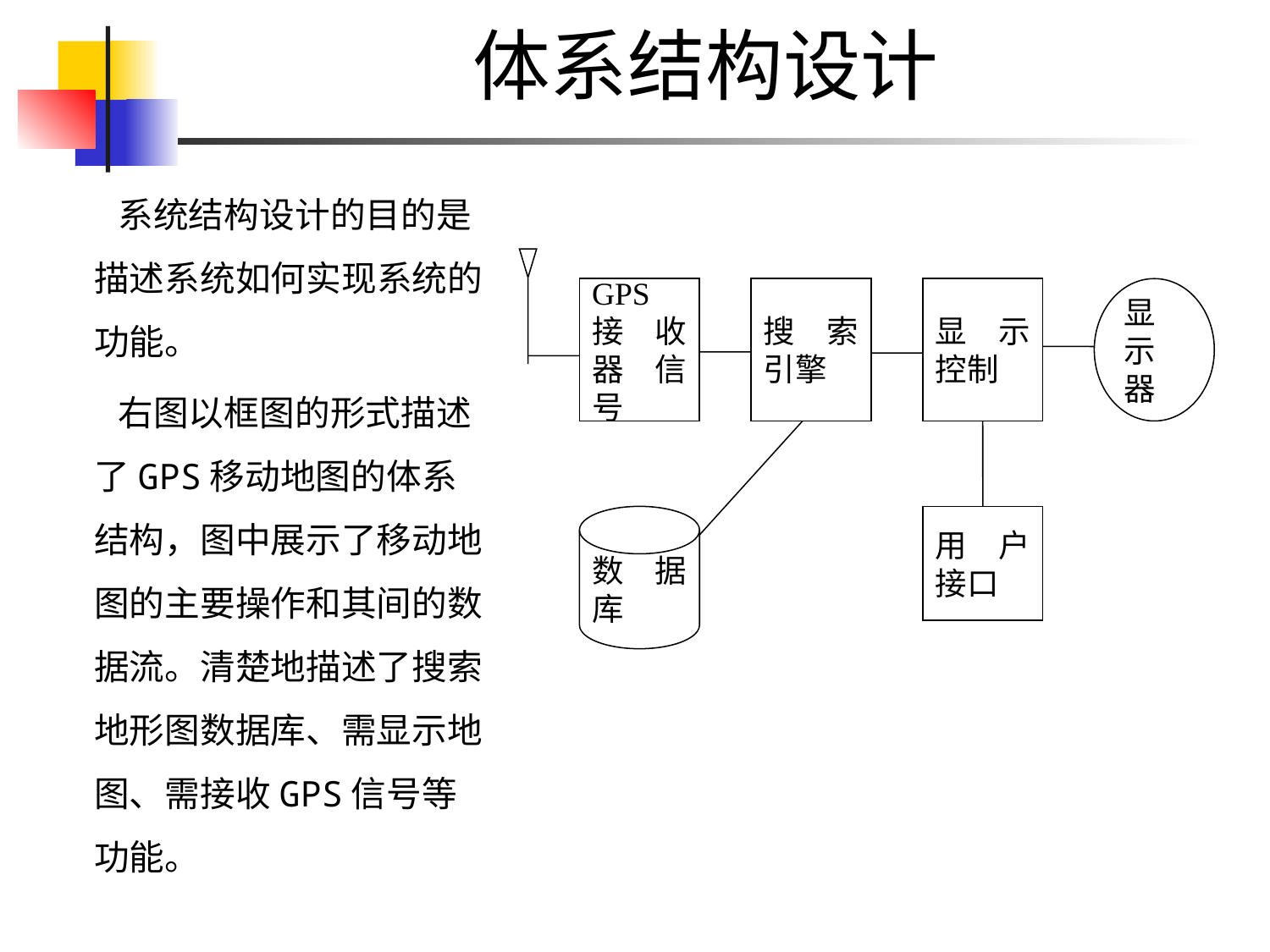

# 体系结构设计
  系统结构设计的目的是描述系统如何实现系统的功能。
  右图以框图的形式描述了GPS移动地图的体系结构，图中展示了移动地图的主要操作和其间的数据流。清楚地描述了搜索地形图数据库、需显示地图、需接收GPS信号等功能。

GPS接收器信号
搜索引擎
显示控制
显示器

数据库
用户接口